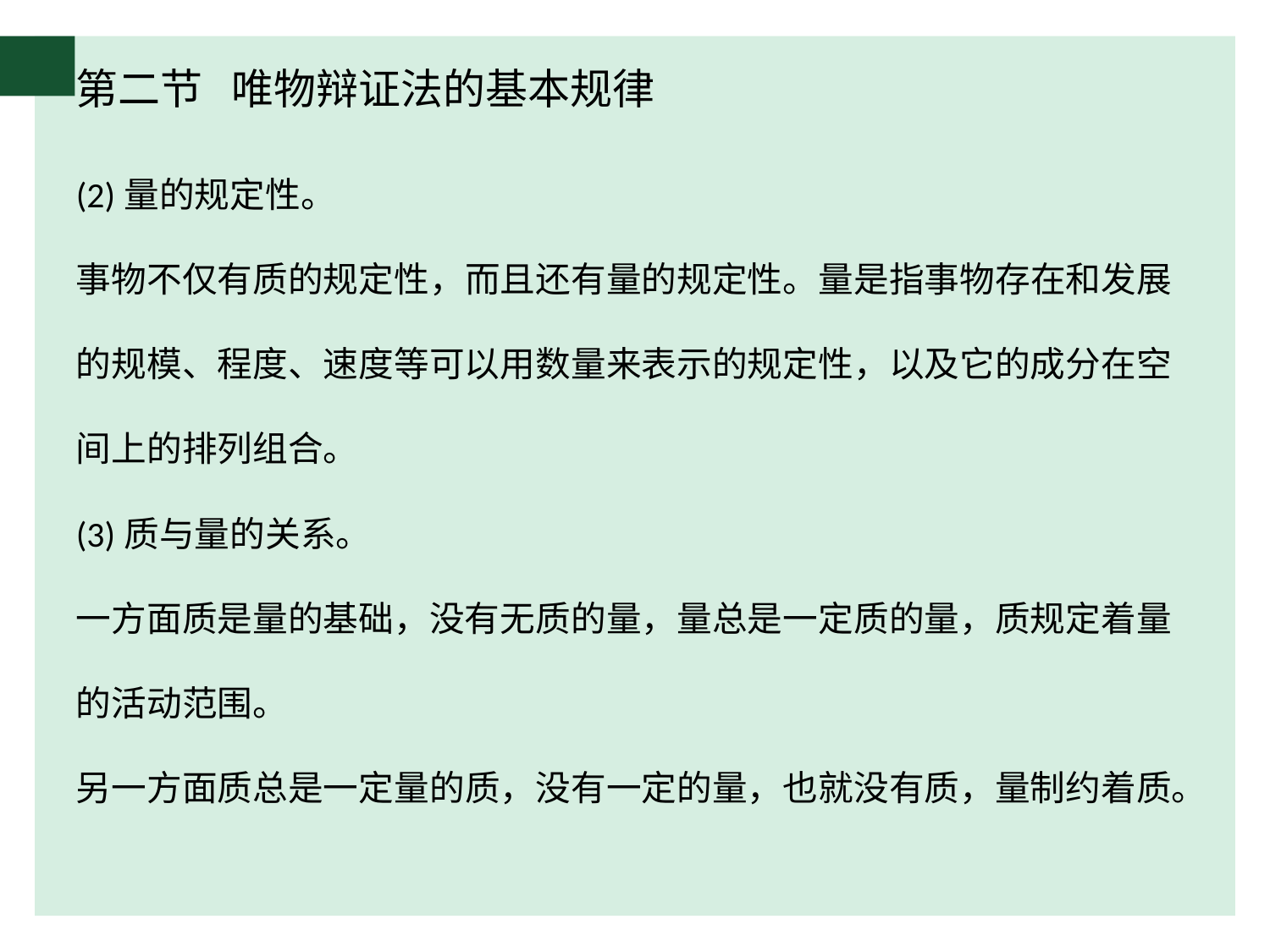

# 第二节   唯物辩证法的基本规律
(2)量的规定性。
事物不仅有质的规定性，而且还有量的规定性。量是指事物存在和发展的规模、程度、速度等可以用数量来表示的规定性，以及它的成分在空间上的排列组合。
(3)质与量的关系。
一方面质是量的基础，没有无质的量，量总是一定质的量，质规定着量的活动范围。
另一方面质总是一定量的质，没有一定的量，也就没有质，量制约着质。